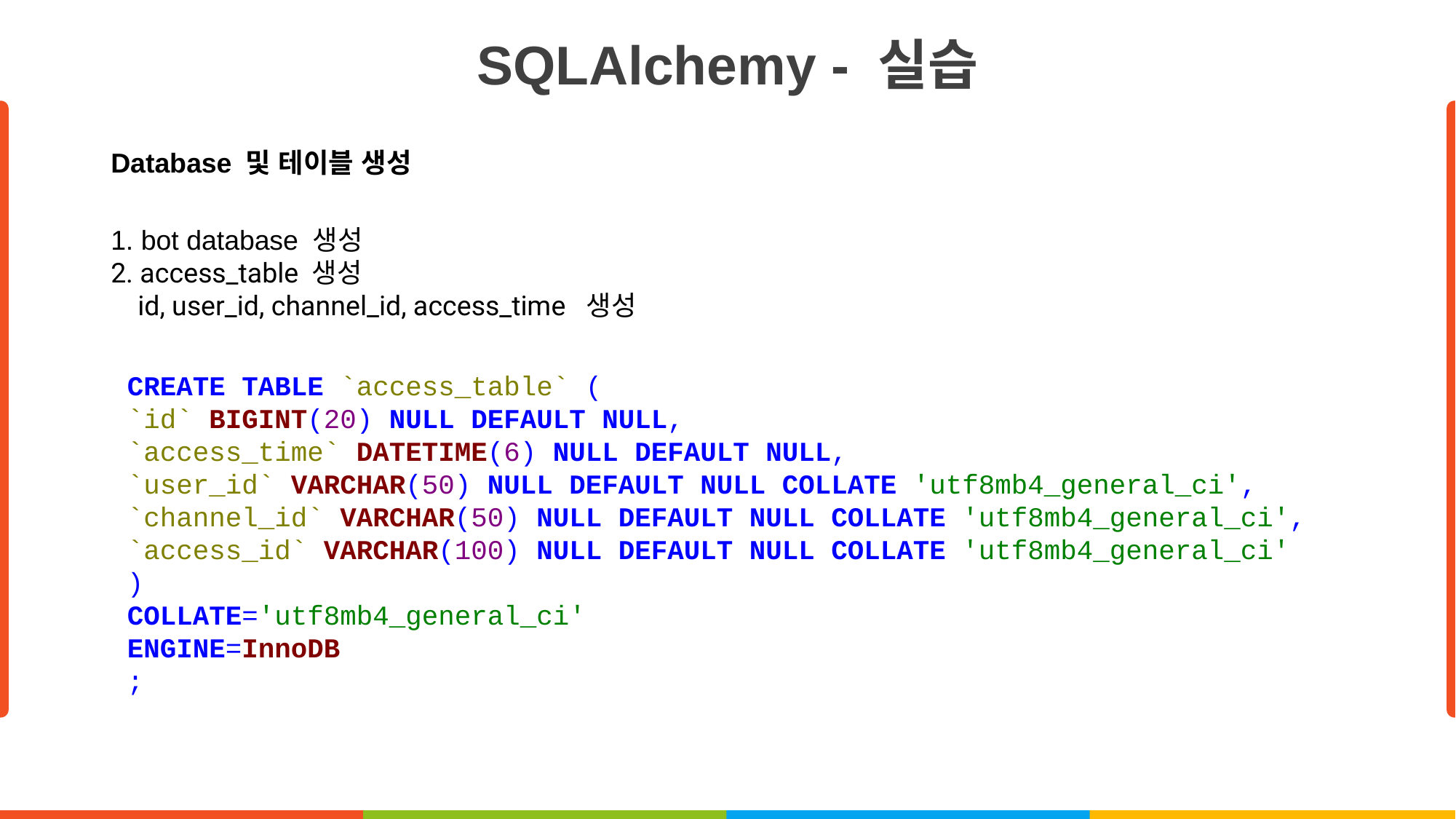

SQLAlchemy - 실습

Database 및 테이블 생성

1. bot database 생성
2. access_table 생성
    id, user_id, channel_id, access_time  생성
CREATE TABLE `access_table` (
`id` BIGINT(20) NULL DEFAULT NULL,
`access_time` DATETIME(6) NULL DEFAULT NULL,
`user_id` VARCHAR(50) NULL DEFAULT NULL COLLATE 'utf8mb4_general_ci',
`channel_id` VARCHAR(50) NULL DEFAULT NULL COLLATE 'utf8mb4_general_ci',
`access_id` VARCHAR(100) NULL DEFAULT NULL COLLATE 'utf8mb4_general_ci'
)
COLLATE='utf8mb4_general_ci'
ENGINE=InnoDB
;